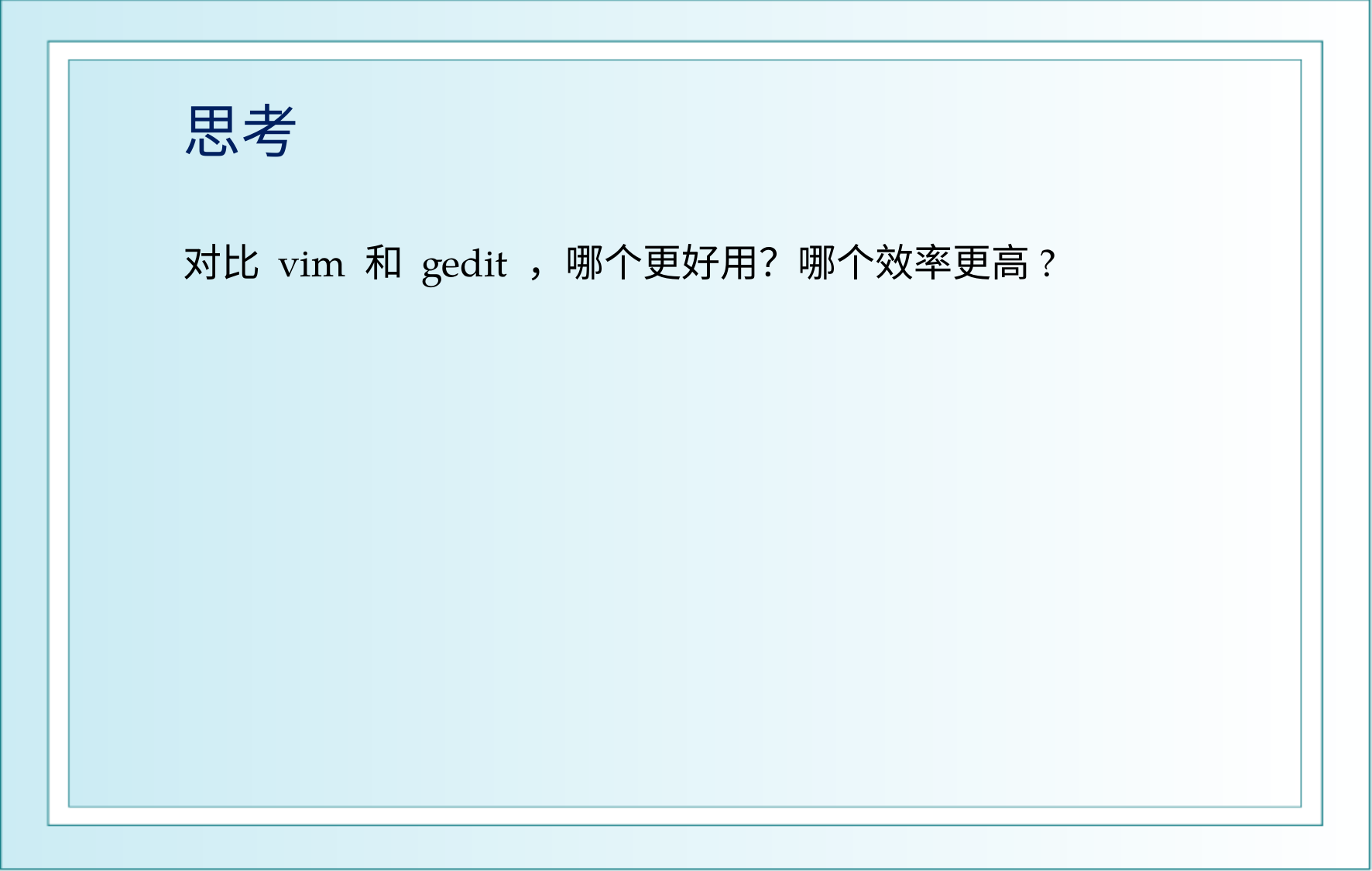

# 思考
对比 vim 和 gedit ，哪个更好用？哪个效率更高?